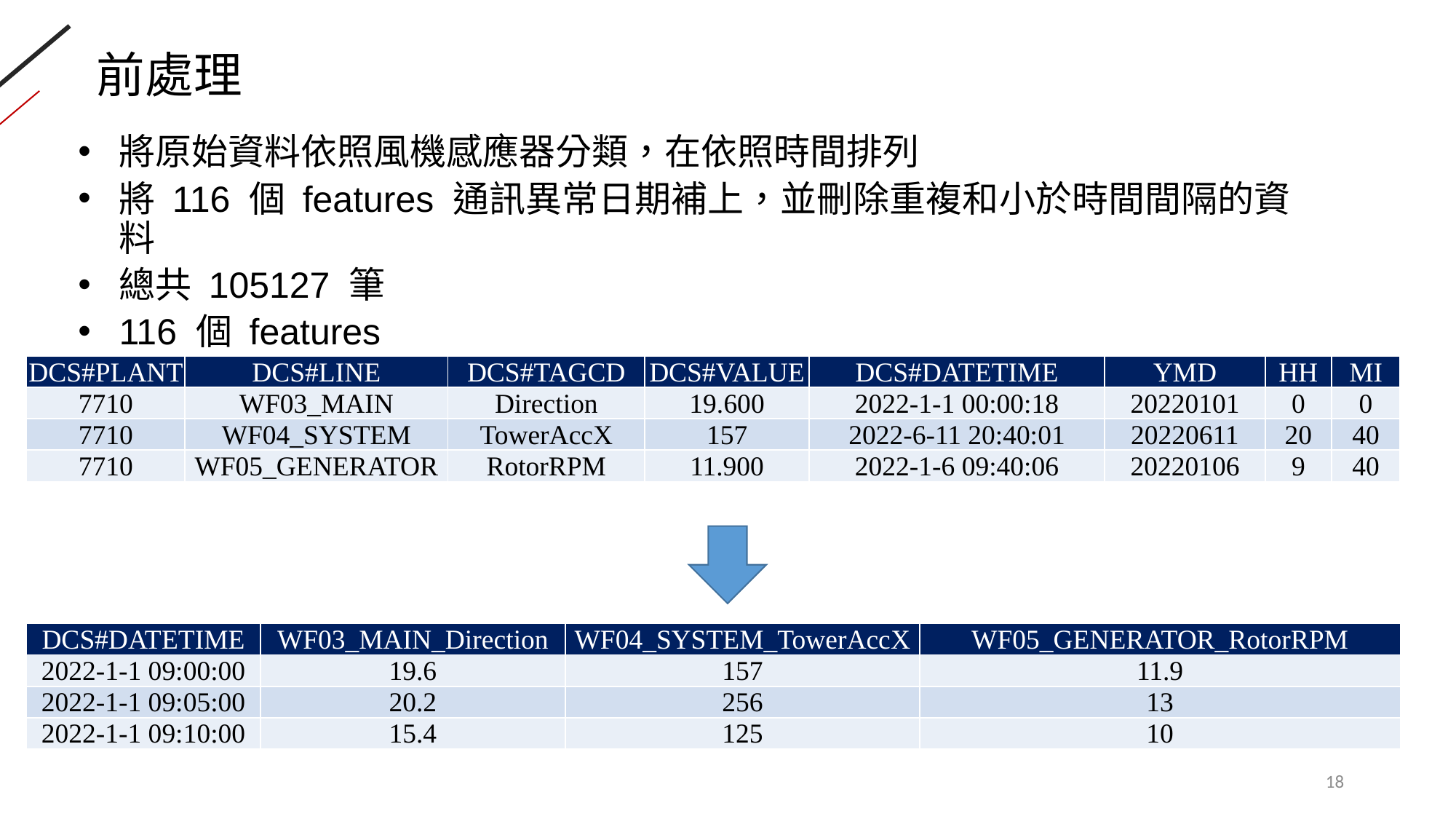

# 前處理
將原始資料依照風機感應器分類，在依照時間排列
將 116 個 features 通訊異常日期補上，並刪除重複和小於時間間隔的資料
總共 105127 筆
116 個 features

| DCS#PLANT | DCS#LINE | DCS#TAGCD | DCS#VALUE | DCS#DATETIME | YMD | HH | MI |
| --- | --- | --- | --- | --- | --- | --- | --- |
| 7710 | WF03\_MAIN | Direction | 19.600 | 2022-1-1 00:00:18 | 20220101 | 0 | 0 |
| 7710 | WF04\_SYSTEM | TowerAccX | 157 | 2022-6-11 20:40:01 | 20220611 | 20 | 40 |
| 7710 | WF05\_GENERATOR | RotorRPM | 11.900 | 2022-1-6 09:40:06 | 20220106 | 9 | 40 |

| DCS#DATETIME | WF03\_MAIN\_Direction | WF04\_SYSTEM\_TowerAccX | WF05\_GENERATOR\_RotorRPM |
| --- | --- | --- | --- |
| 2022-1-1 09:00:00 | 19.6 | 157 | 11.9 |
| 2022-1-1 09:05:00 | 20.2 | 256 | 13 |
| 2022-1-1 09:10:00 | 15.4 | 125 | 10 |
18